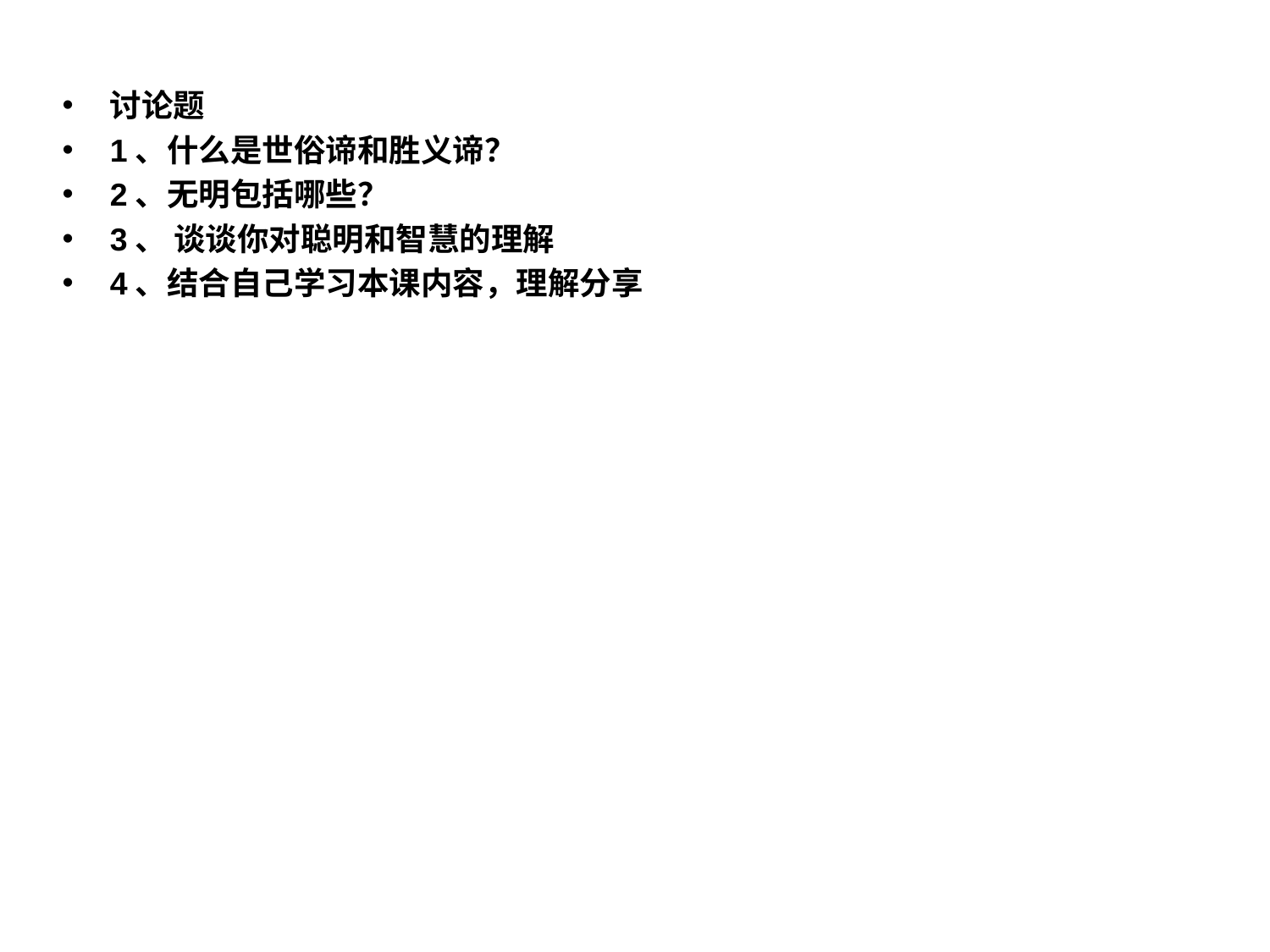

#
讨论题
1、什么是世俗谛和胜义谛？
2、无明包括哪些？
3、 谈谈你对聪明和智慧的理解
4、结合自己学习本课内容，理解分享